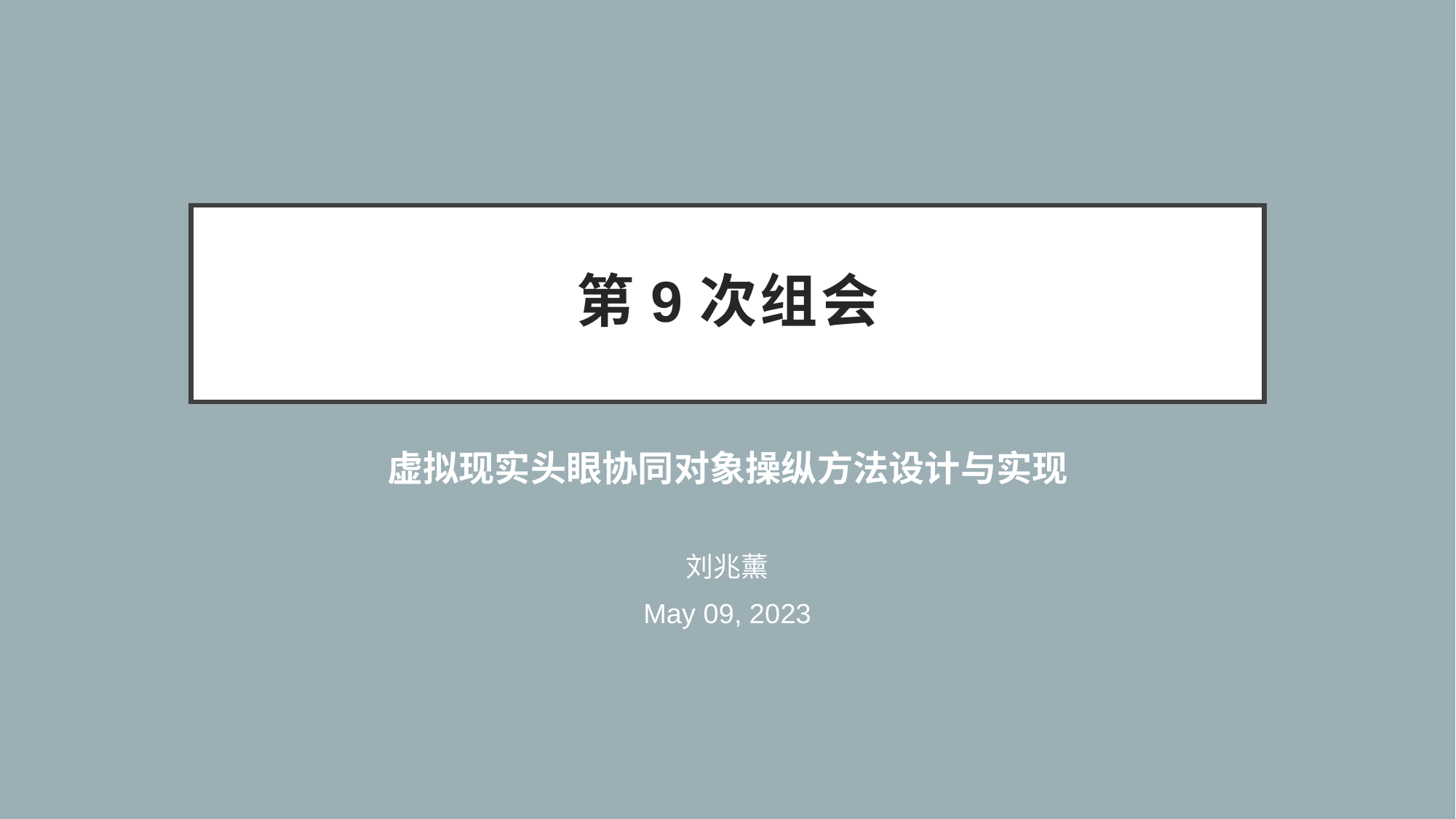

# 第9次组会
虚拟现实头眼协同对象操纵方法设计与实现

刘兆薰
May 09, 2023